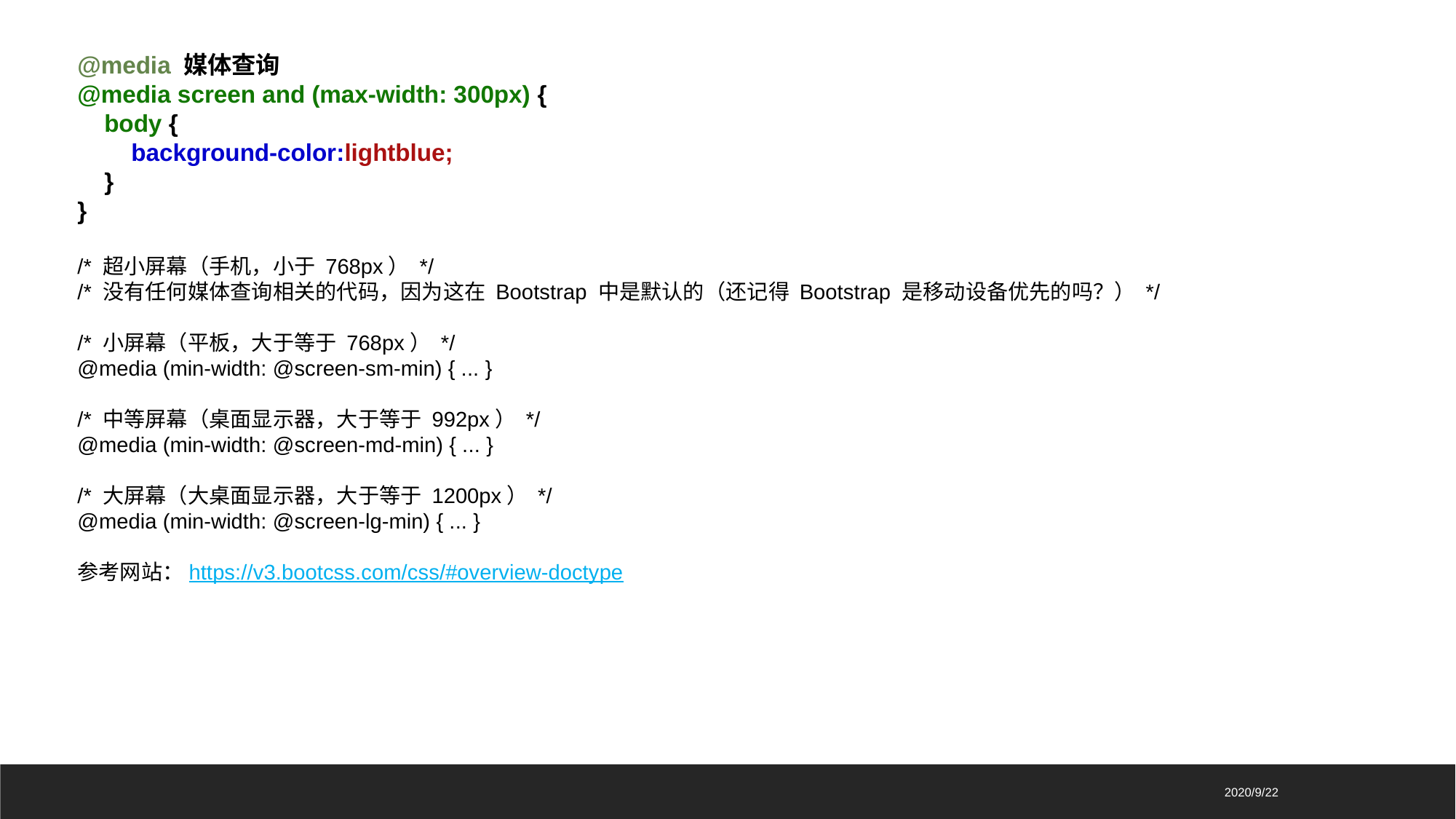

@media 媒体查询
@media screen and (max-width: 300px) {
    body {
        background-color:lightblue;
    }
}

/* 超小屏幕（手机，小于 768px） */
/* 没有任何媒体查询相关的代码，因为这在 Bootstrap 中是默认的（还记得 Bootstrap 是移动设备优先的吗？） */

/* 小屏幕（平板，大于等于 768px） */
@media (min-width: @screen-sm-min) { ... }

/* 中等屏幕（桌面显示器，大于等于 992px） */
@media (min-width: @screen-md-min) { ... }

/* 大屏幕（大桌面显示器，大于等于 1200px） */
@media (min-width: @screen-lg-min) { ... }

参考网站：https://v3.bootcss.com/css/#overview-doctype

2020/9/22